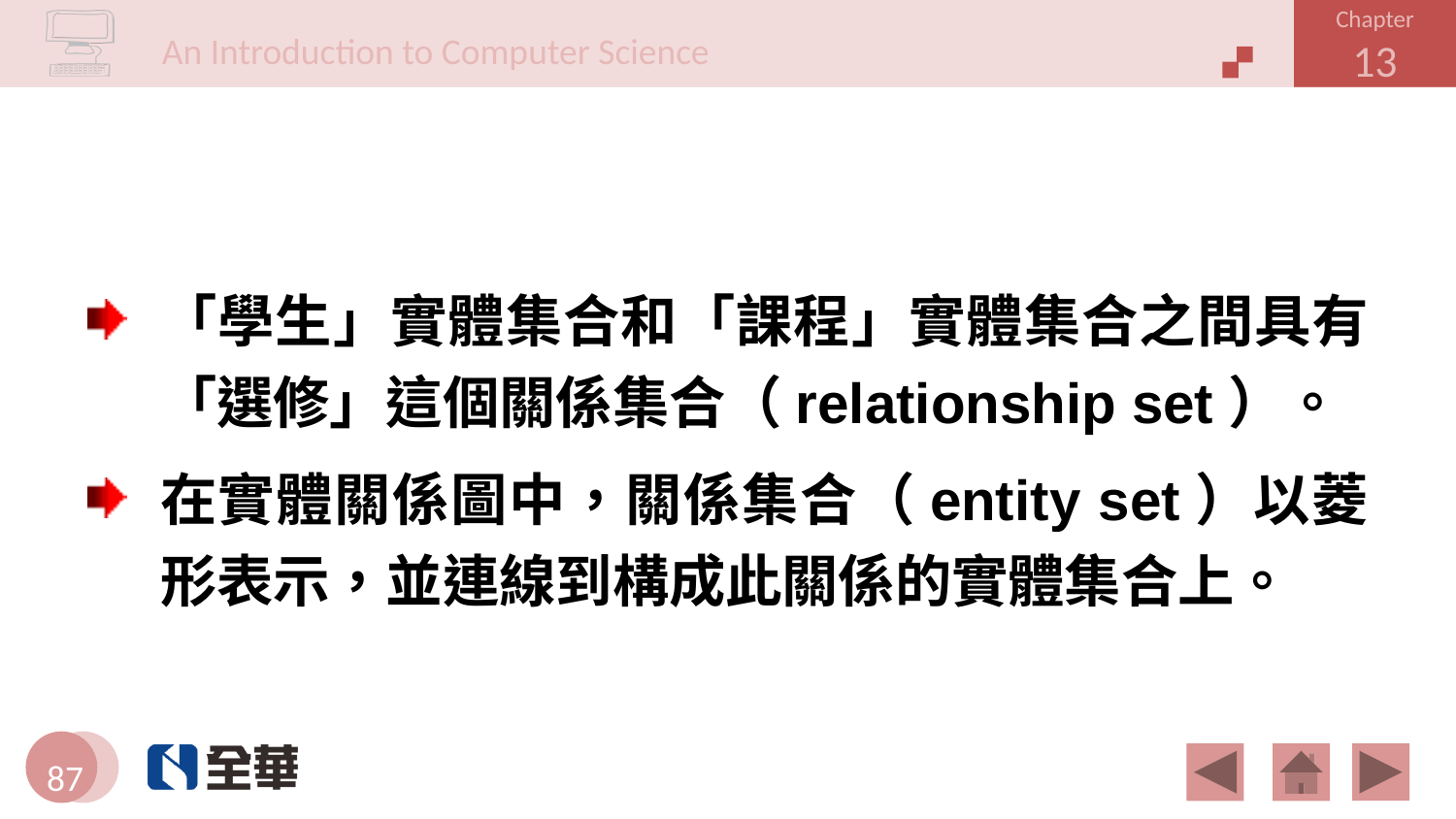

#
「學生」實體集合和「課程」實體集合之間具有「選修」這個關係集合（relationship set）。
在實體關係圖中，關係集合（entity set）以菱形表示，並連線到構成此關係的實體集合上。